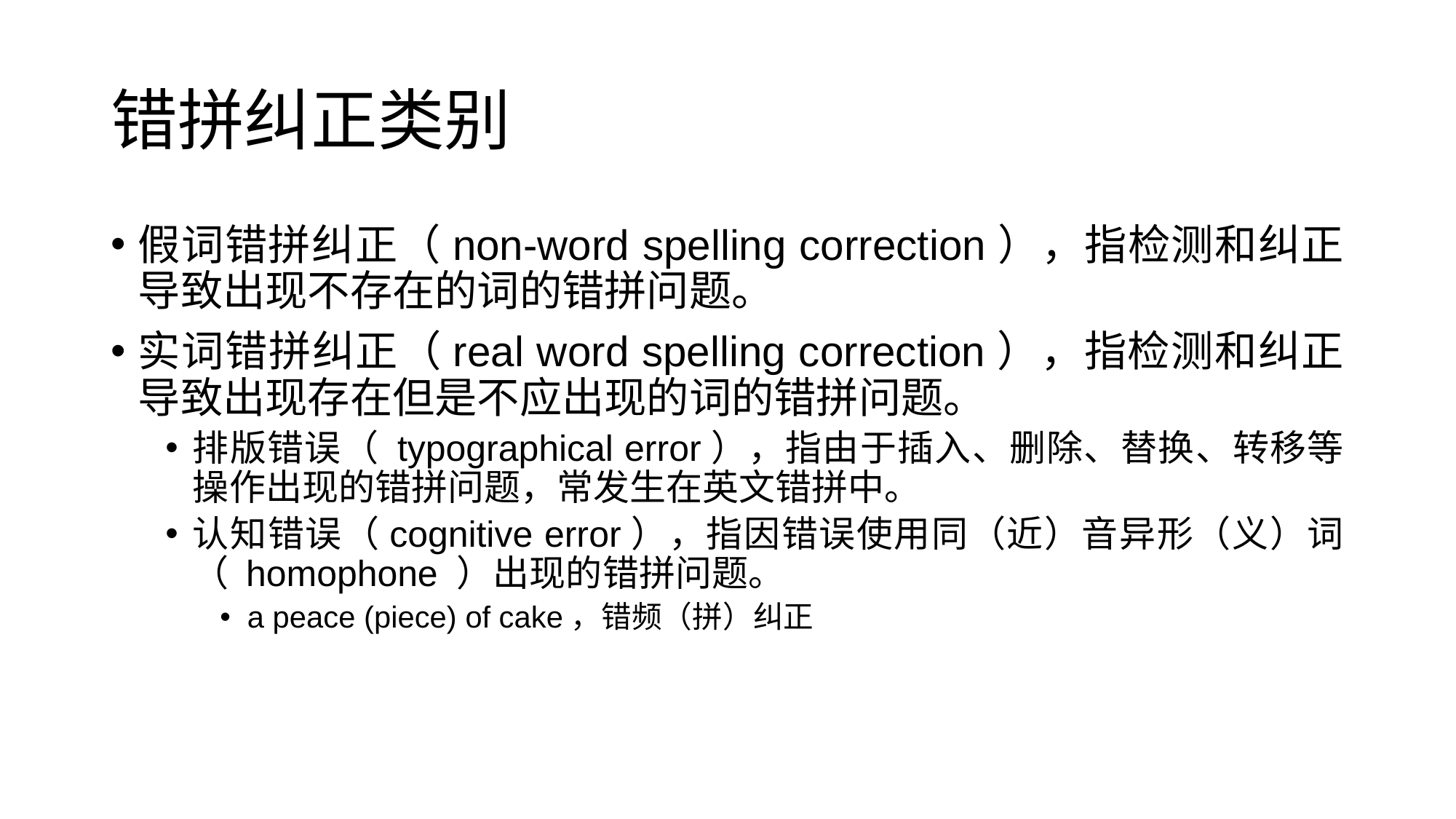

# 错拼纠正类别
假词错拼纠正（non-word spelling correction），指检测和纠正导致出现不存在的词的错拼问题。
实词错拼纠正（real word spelling correction），指检测和纠正导致出现存在但是不应出现的词的错拼问题。
排版错误（ typographical error），指由于插入、删除、替换、转移等操作出现的错拼问题，常发生在英文错拼中。
认知错误（cognitive error），指因错误使用同（近）音异形（义）词（ homophone ）出现的错拼问题。
a peace (piece) of cake，错频（拼）纠正